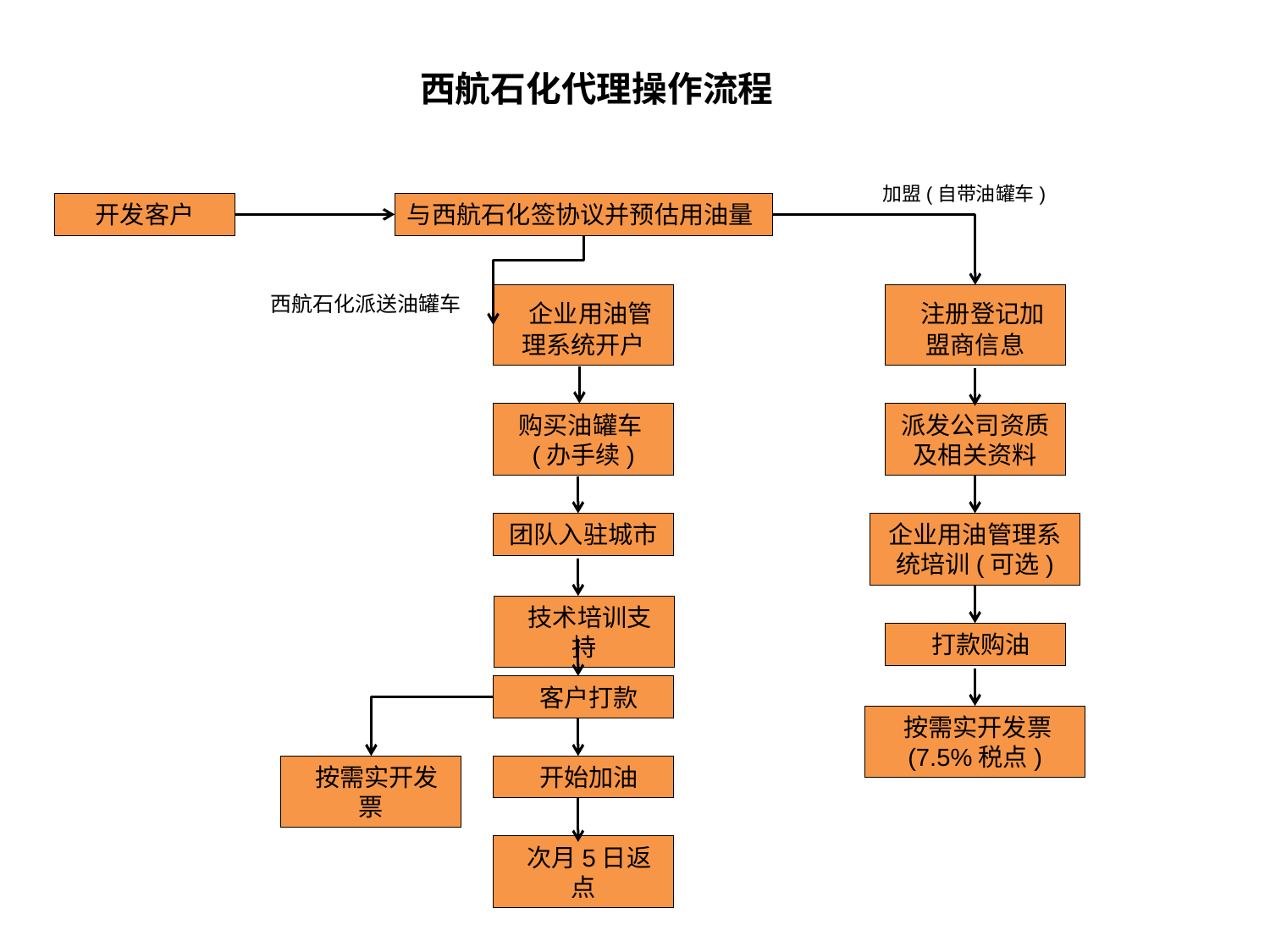

# 西航石化代理操作流程
加盟(自带油罐车)
    开发客户
与西航石化签协议并预估用油量
西航石化派送油罐车
 企业用油管理系统开户
 注册登记加盟商信息
购买油罐车(办手续)
派发公司资质及相关资料
团队入驻城市
企业用油管理系统培训(可选)
 技术培训支持
 打款购油
 客户打款
 按需实开发票(7.5%税点)
 按需实开发票
 开始加油
 次月5日返点